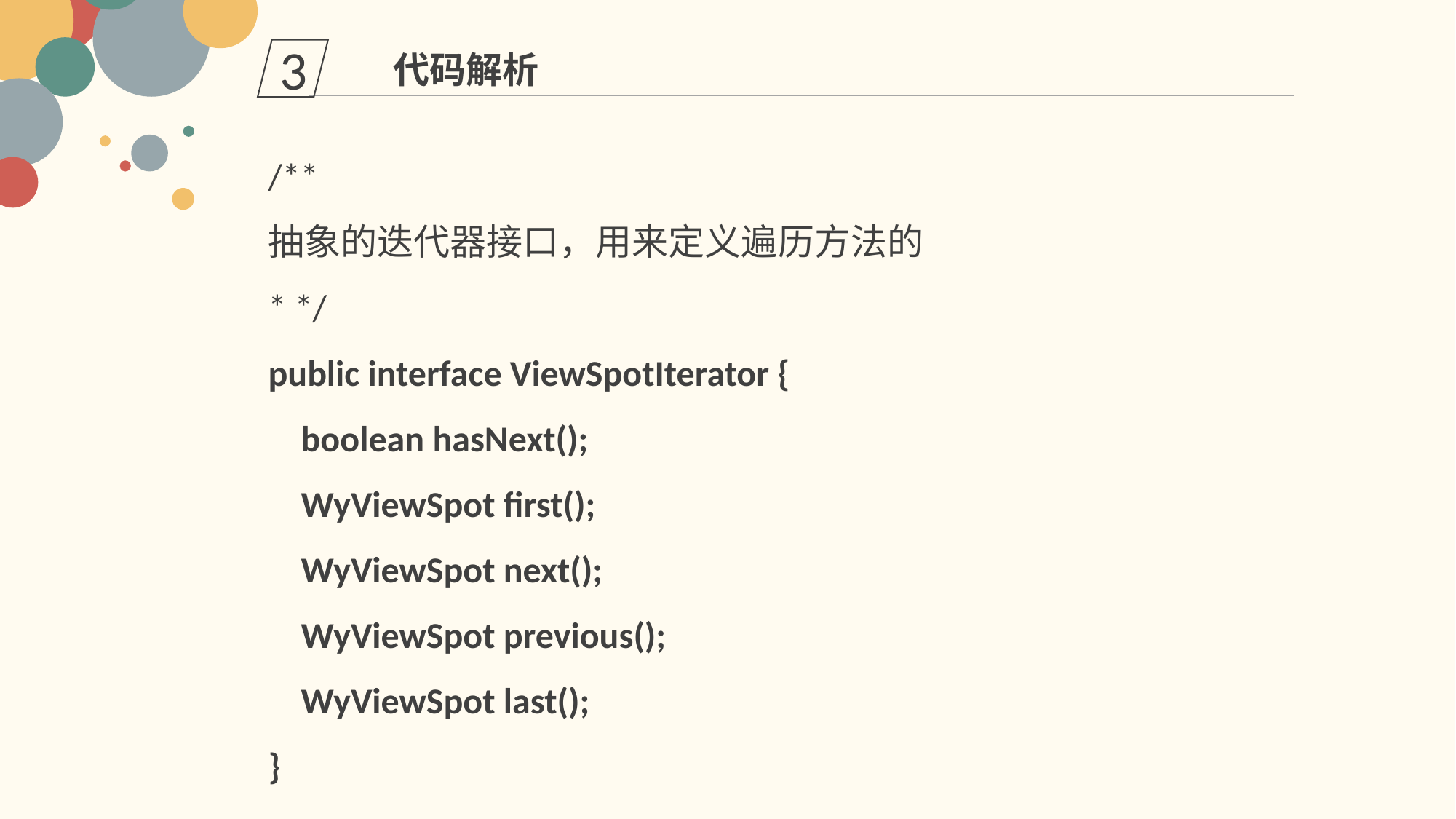

3
代码解析
/**
抽象的迭代器接口，用来定义遍历方法的
* */
public interface ViewSpotIterator {
    boolean hasNext();
    WyViewSpot first();
    WyViewSpot next();
    WyViewSpot previous();
    WyViewSpot last();
}